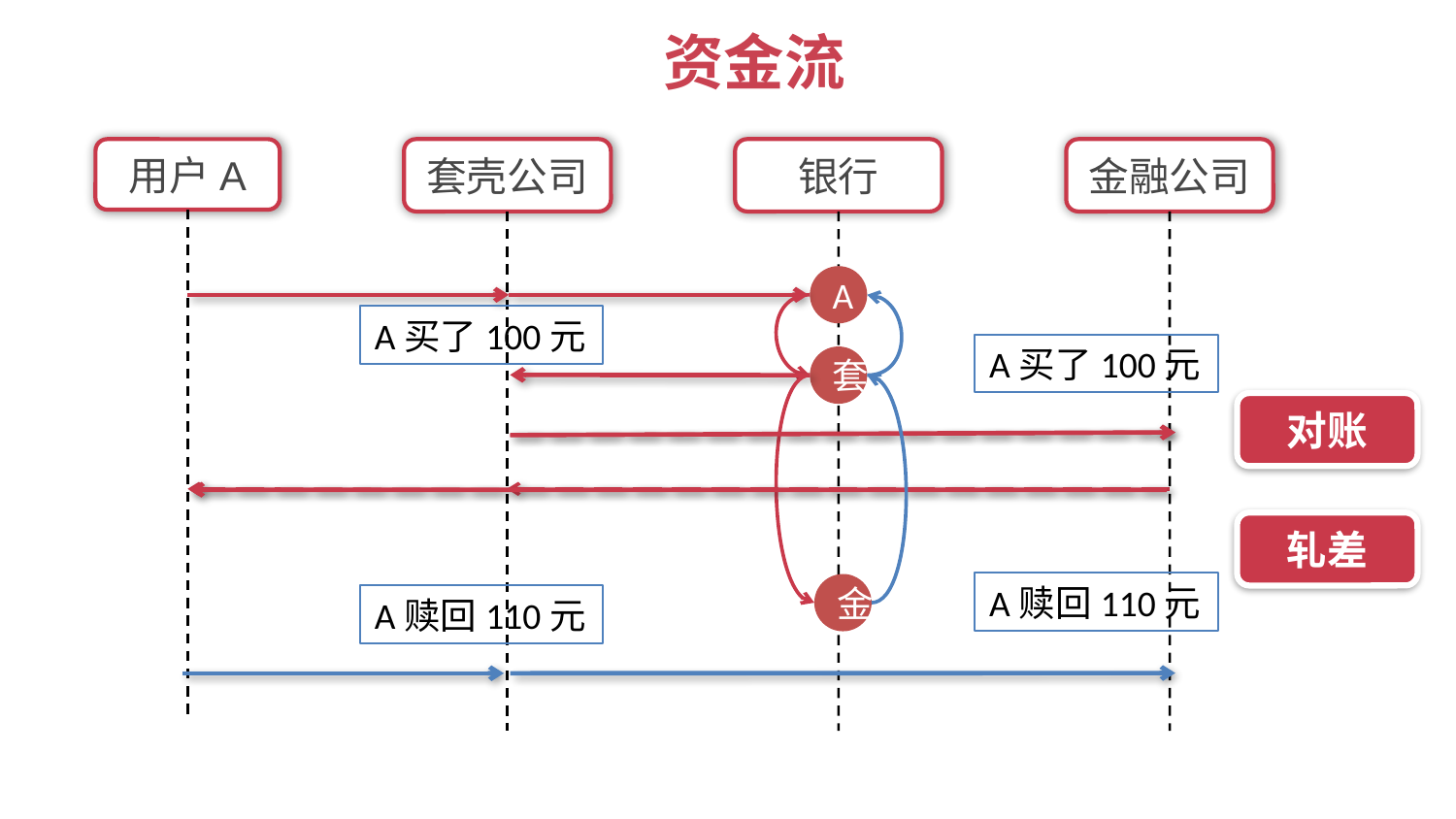

资金流
套壳公司
银行
金融公司
用户A
A
A买了100元
A买了100元
套
对账
轧差
A赎回110元
金
A赎回110元